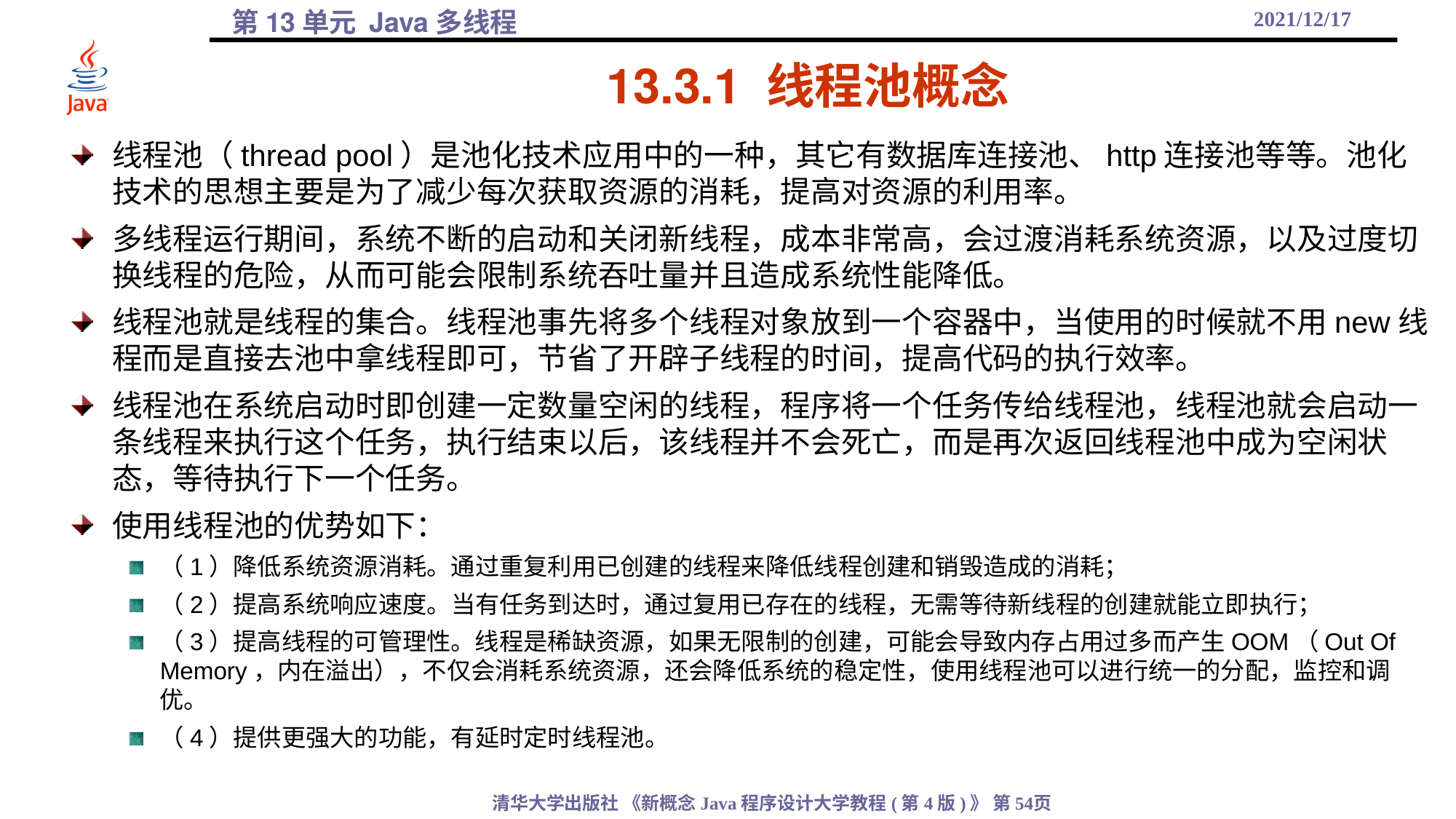

2021/12/17
# 13.3.1 线程池概念
线程池（thread pool）是池化技术应用中的一种，其它有数据库连接池、http连接池等等。池化技术的思想主要是为了减少每次获取资源的消耗，提高对资源的利用率。
多线程运行期间，系统不断的启动和关闭新线程，成本非常高，会过渡消耗系统资源，以及过度切换线程的危险，从而可能会限制系统吞吐量并且造成系统性能降低。
线程池就是线程的集合。线程池事先将多个线程对象放到一个容器中，当使用的时候就不用new线程而是直接去池中拿线程即可，节省了开辟子线程的时间，提高代码的执行效率。
线程池在系统启动时即创建一定数量空闲的线程，程序将一个任务传给线程池，线程池就会启动一条线程来执行这个任务，执行结束以后，该线程并不会死亡，而是再次返回线程池中成为空闲状态，等待执行下一个任务。
使用线程池的优势如下：
（1）降低系统资源消耗。通过重复利用已创建的线程来降低线程创建和销毁造成的消耗；
（2）提高系统响应速度。当有任务到达时，通过复用已存在的线程，无需等待新线程的创建就能立即执行；
（3）提高线程的可管理性。线程是稀缺资源，如果无限制的创建，可能会导致内存占用过多而产生OOM（Out Of Memory，内在溢出），不仅会消耗系统资源，还会降低系统的稳定性，使用线程池可以进行统一的分配，监控和调优。
（4）提供更强大的功能，有延时定时线程池。